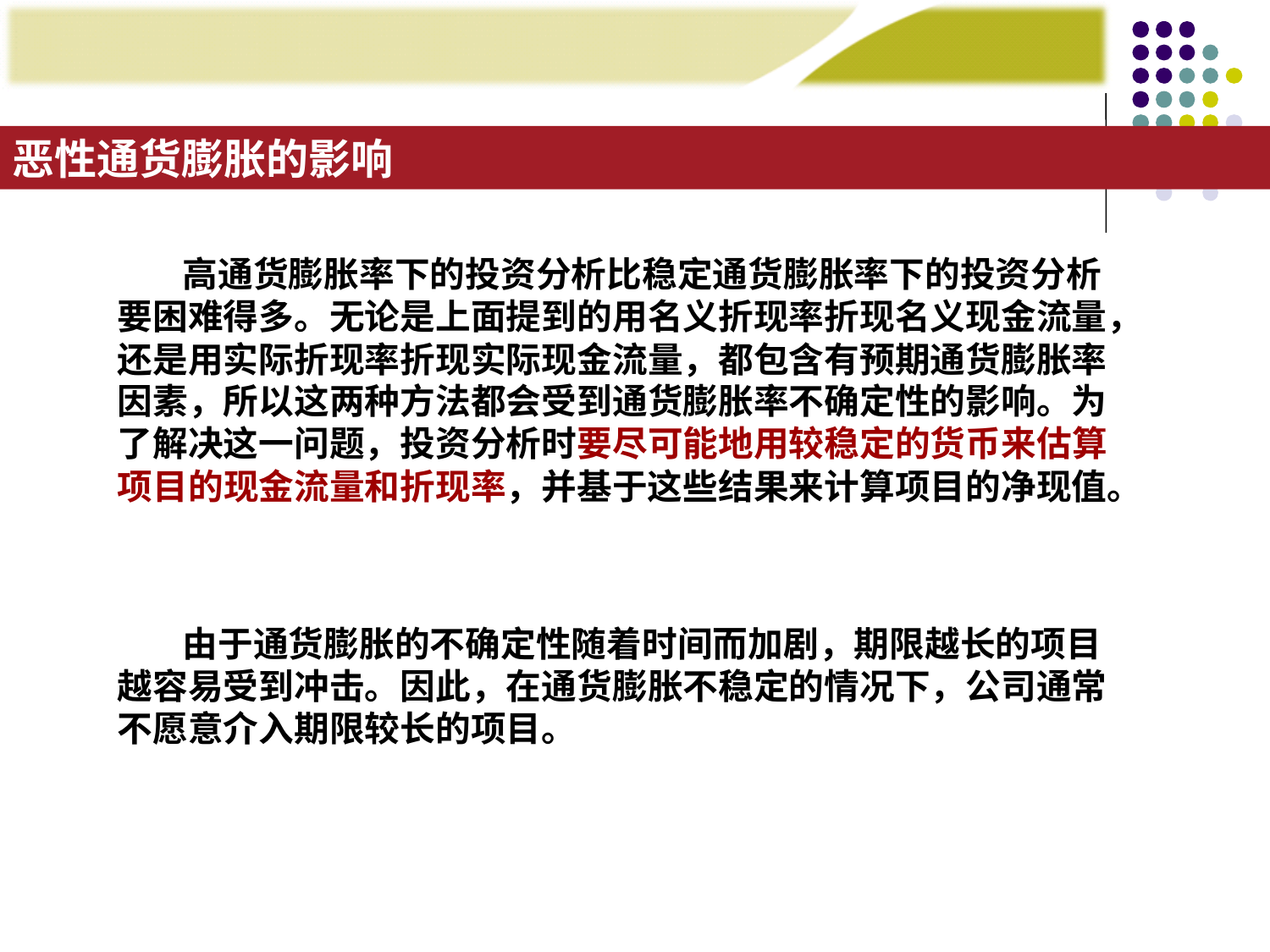

恶性通货膨胀的影响
        高通货膨胀率下的投资分析比稳定通货膨胀率下的投资分析要困难得多。无论是上面提到的用名义折现率折现名义现金流量，还是用实际折现率折现实际现金流量，都包含有预期通货膨胀率因素，所以这两种方法都会受到通货膨胀率不确定性的影响。为了解决这一问题，投资分析时要尽可能地用较稳定的货币来估算项目的现金流量和折现率，并基于这些结果来计算项目的净现值。
        由于通货膨胀的不确定性随着时间而加剧，期限越长的项目越容易受到冲击。因此，在通货膨胀不稳定的情况下，公司通常不愿意介入期限较长的项目。